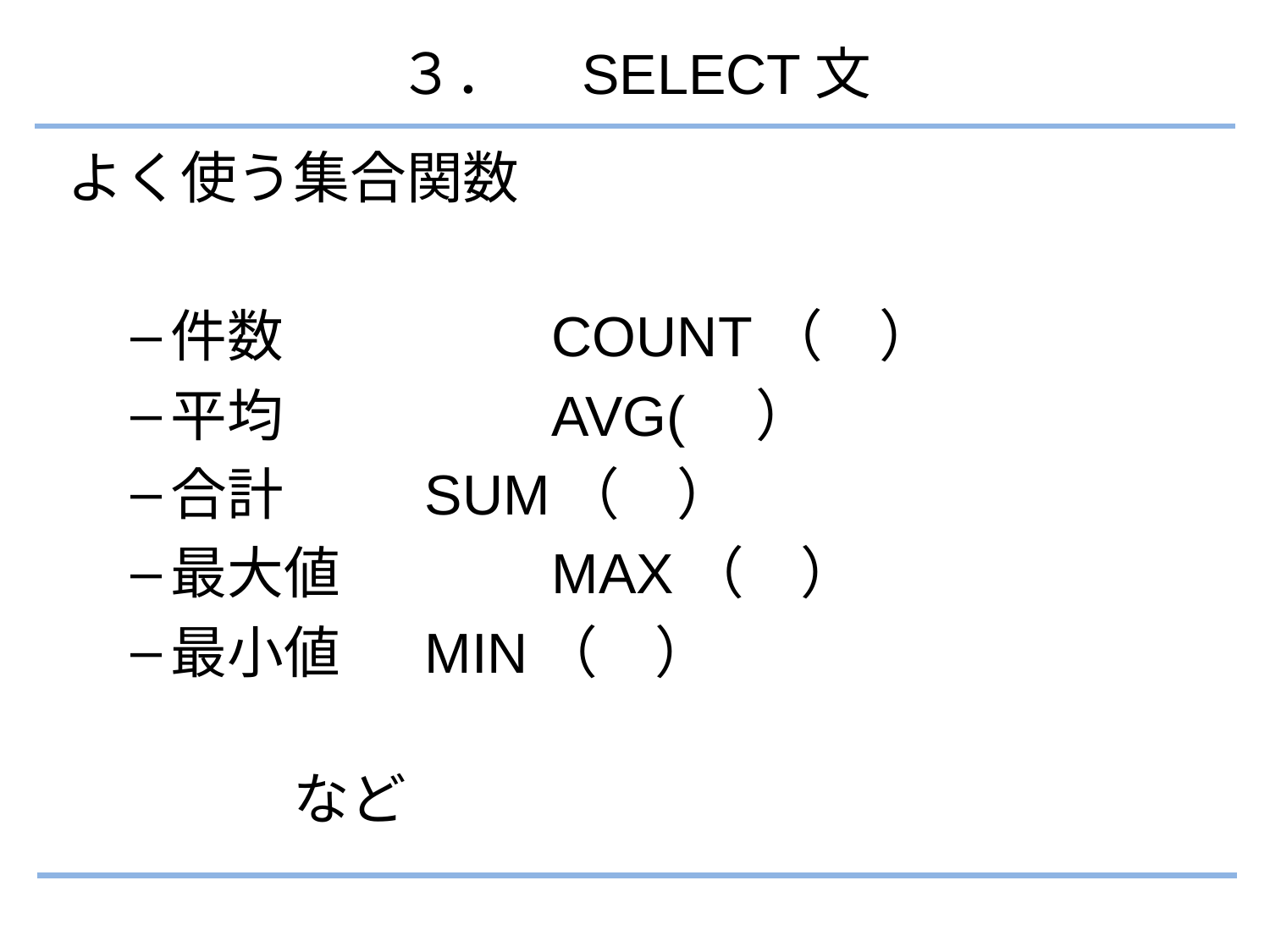

３．　SELECT文
よく使う集合関数

件数　　　	COUNT（　）
平均　　　	AVG(　）
合計　　	SUM（　）
最大値　　	MAX（　）
最小値　	MIN（　）
　　　　　　　　　　　　　　　　　　　　　　　など